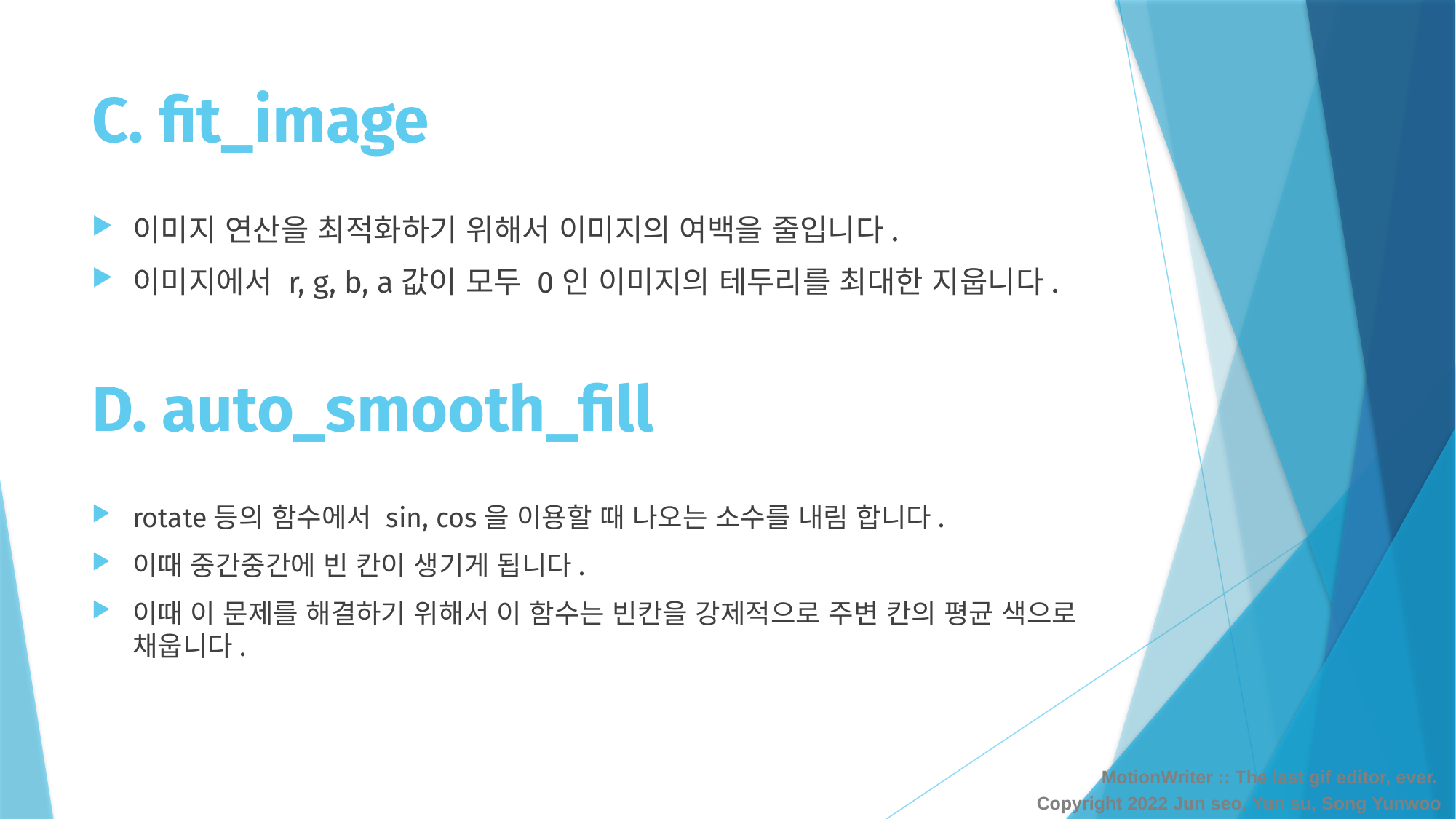

# C. fit_image
이미지 연산을 최적화하기 위해서 이미지의 여백을 줄입니다.
이미지에서 r, g, b, a값이 모두 0인 이미지의 테두리를 최대한 지웁니다.
D. auto_smooth_fill
rotate등의 함수에서 sin, cos을 이용할 때 나오는 소수를 내림 합니다.
이때 중간중간에 빈 칸이 생기게 됩니다.
이때 이 문제를 해결하기 위해서 이 함수는 빈칸을 강제적으로 주변 칸의 평균 색으로 채웁니다.